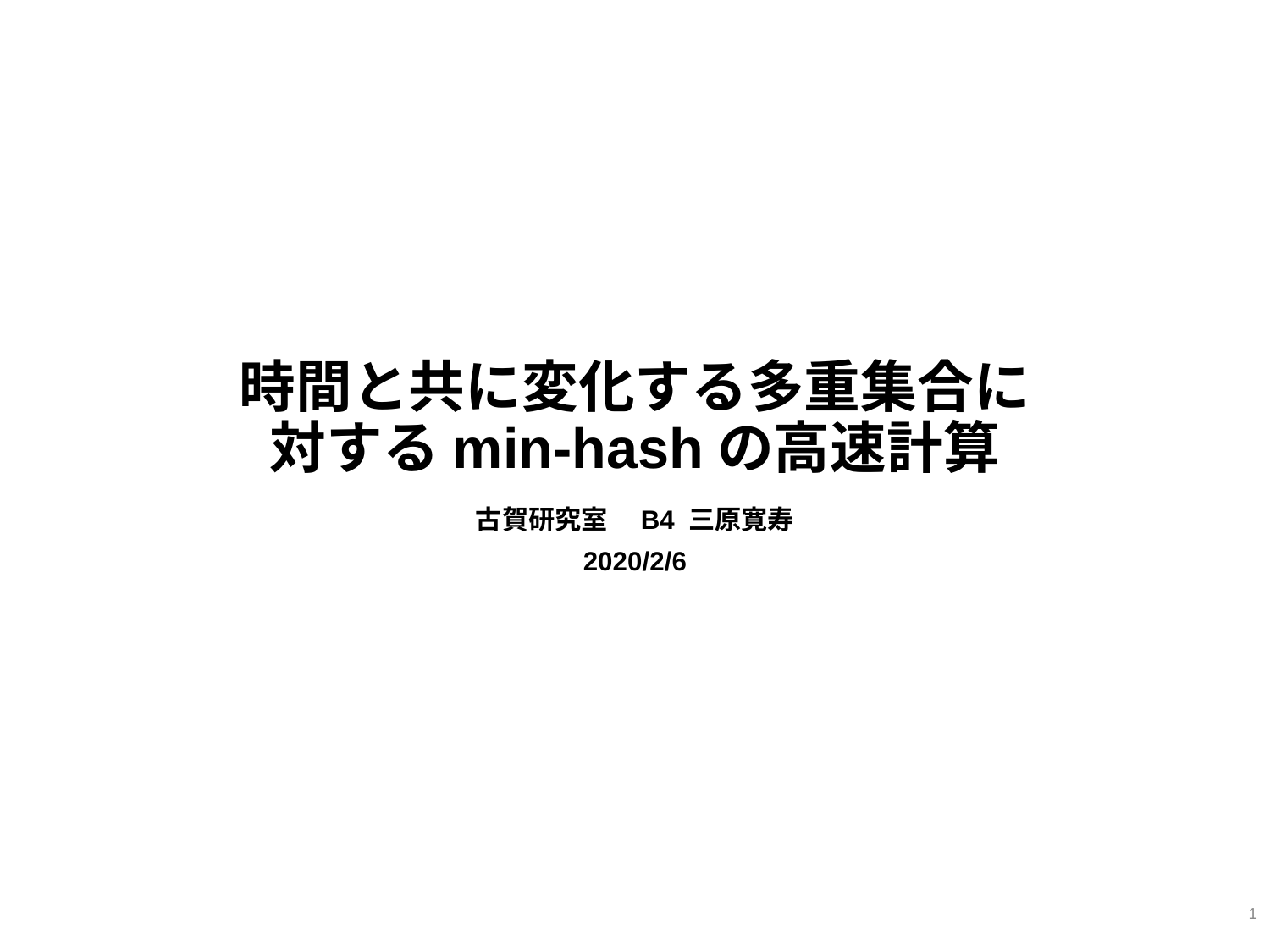

# 時間と共に変化する多重集合に 対するmin-hashの高速計算
古賀研究室　B4 三原寛寿
2020/2/6
1